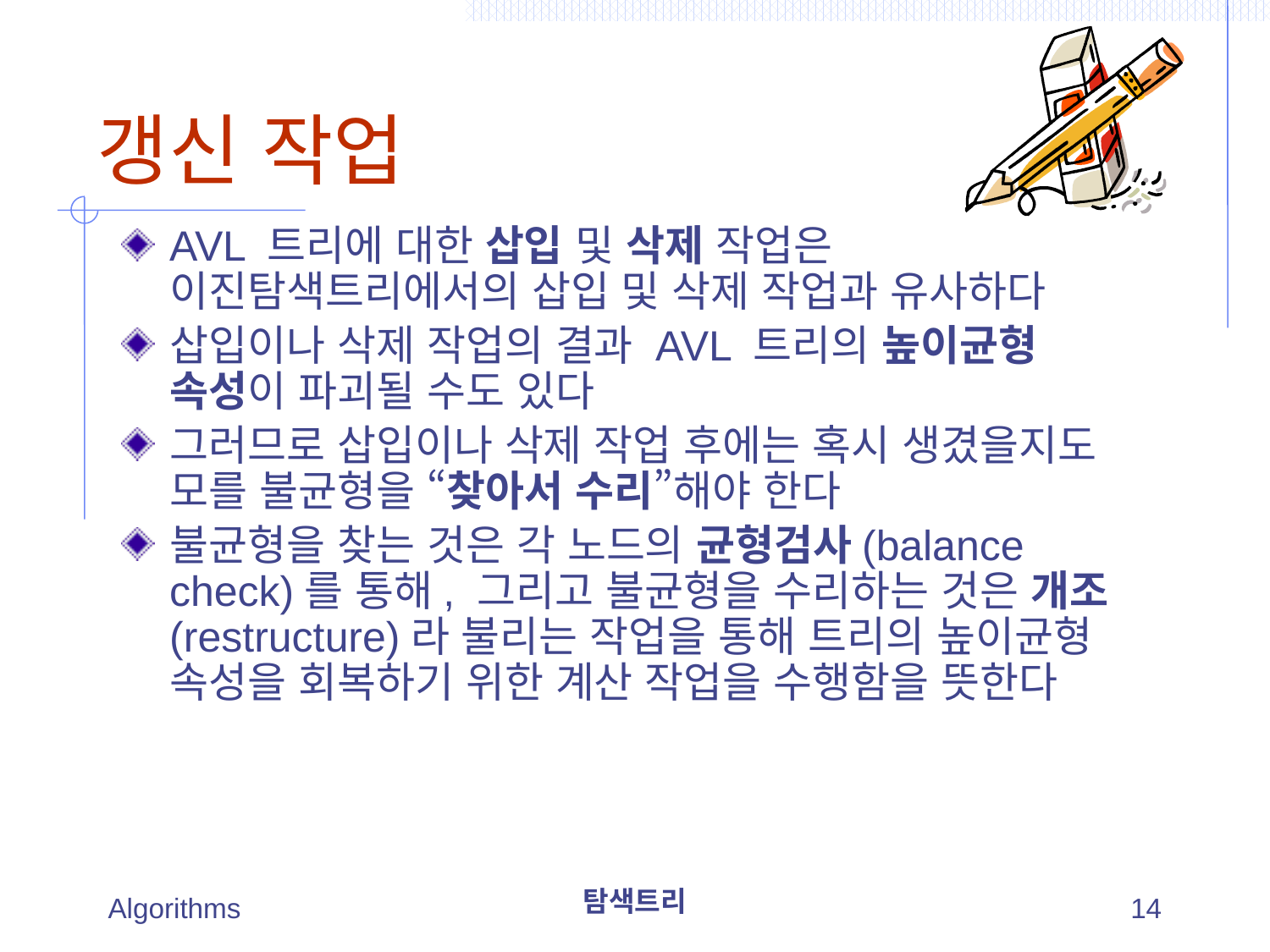

# 갱신 작업
AVL 트리에 대한 삽입 및 삭제 작업은 이진탐색트리에서의 삽입 및 삭제 작업과 유사하다
삽입이나 삭제 작업의 결과 AVL 트리의 높이균형 속성이 파괴될 수도 있다
그러므로 삽입이나 삭제 작업 후에는 혹시 생겼을지도 모를 불균형을 “찾아서 수리”해야 한다
불균형을 찾는 것은 각 노드의 균형검사(balance check)를 통해, 그리고 불균형을 수리하는 것은 개조(restructure)라 불리는 작업을 통해 트리의 높이균형 속성을 회복하기 위한 계산 작업을 수행함을 뜻한다
Algorithms
탐색트리
14